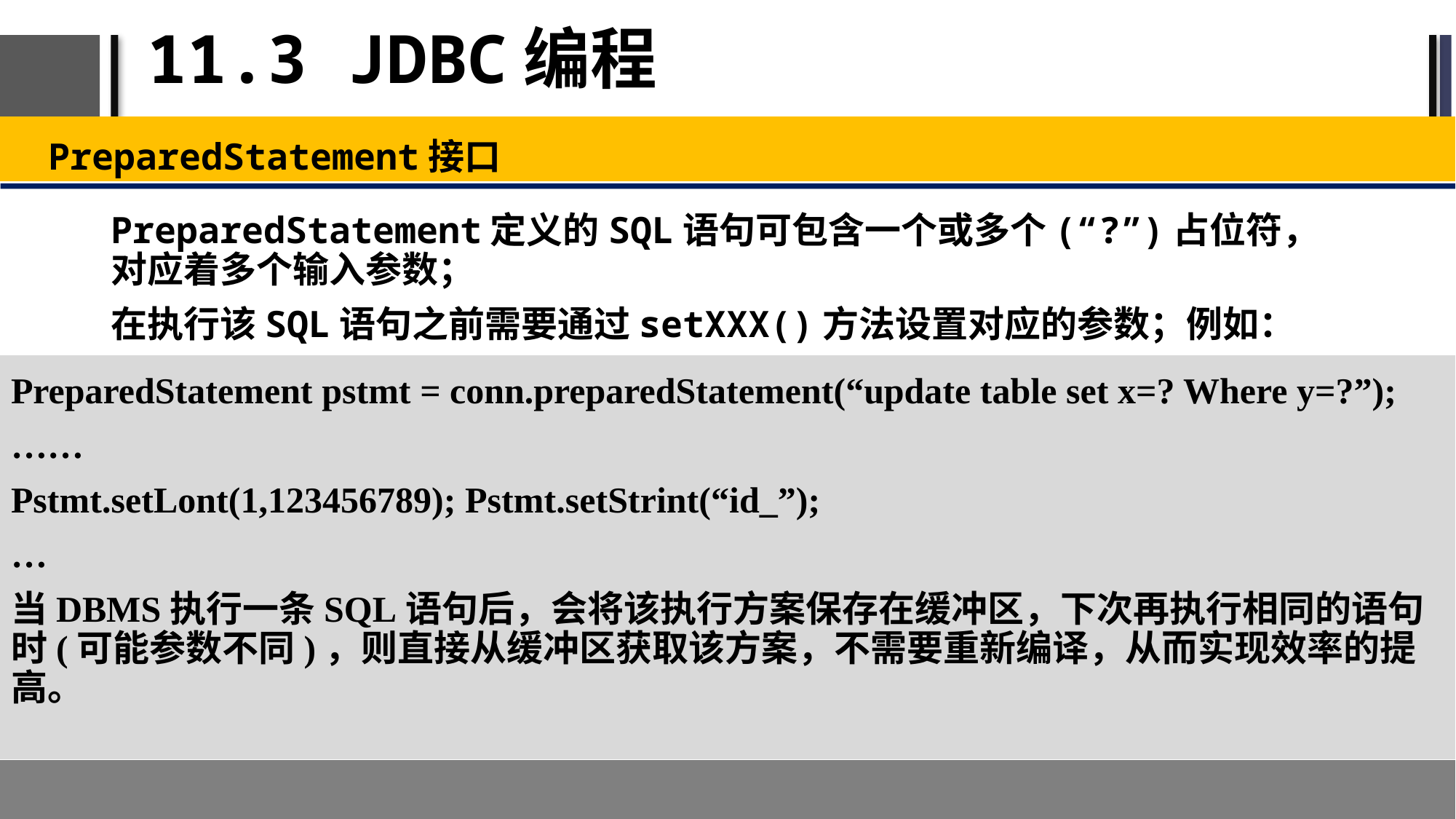

# 11.3 JDBC编程

PreparedStatement接口

PreparedStatement定义的SQL语句可包含一个或多个(“?”)占位符，对应着多个输入参数；
在执行该SQL语句之前需要通过setXXX()方法设置对应的参数；例如：

PreparedStatement pstmt = conn.preparedStatement(“update table set x=? Where y=?”);
……
Pstmt.setLont(1,123456789); Pstmt.setStrint(“id_”);
…
当DBMS执行一条SQL语句后，会将该执行方案保存在缓冲区，下次再执行相同的语句时(可能参数不同)，则直接从缓冲区获取该方案，不需要重新编译，从而实现效率的提高。